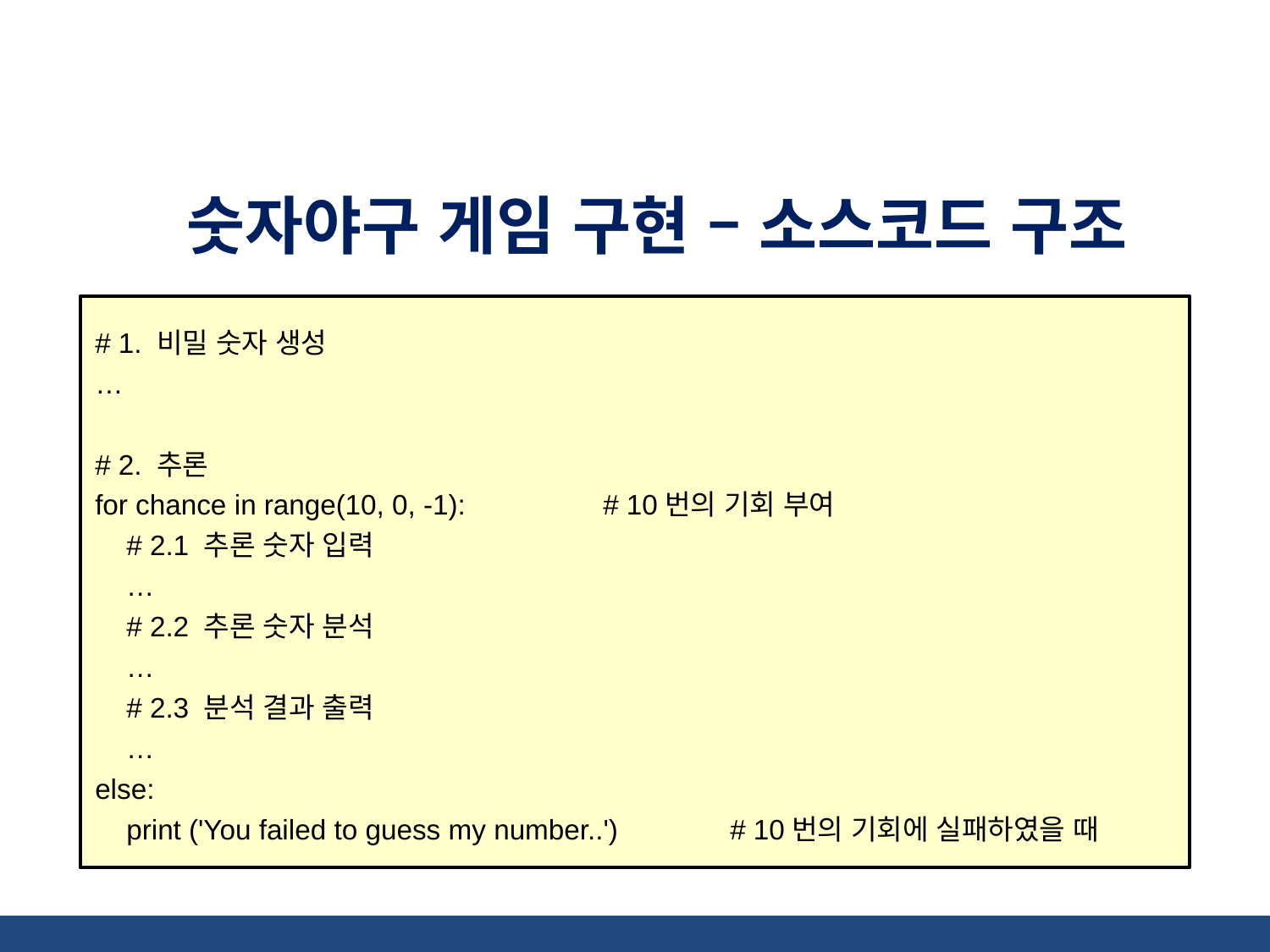

숫자야구 게임 구현 – 소스코드 구조
# 1. 비밀 숫자 생성
…

# 2. 추론
for chance in range(10, 0, -1):		# 10번의 기회 부여
    # 2.1 추론 숫자 입력
    …
    # 2.2 추론 숫자 분석
    …
    # 2.3 분석 결과 출력
    …
else:
    print ('You failed to guess my number..') 	# 10번의 기회에 실패하였을 때
4